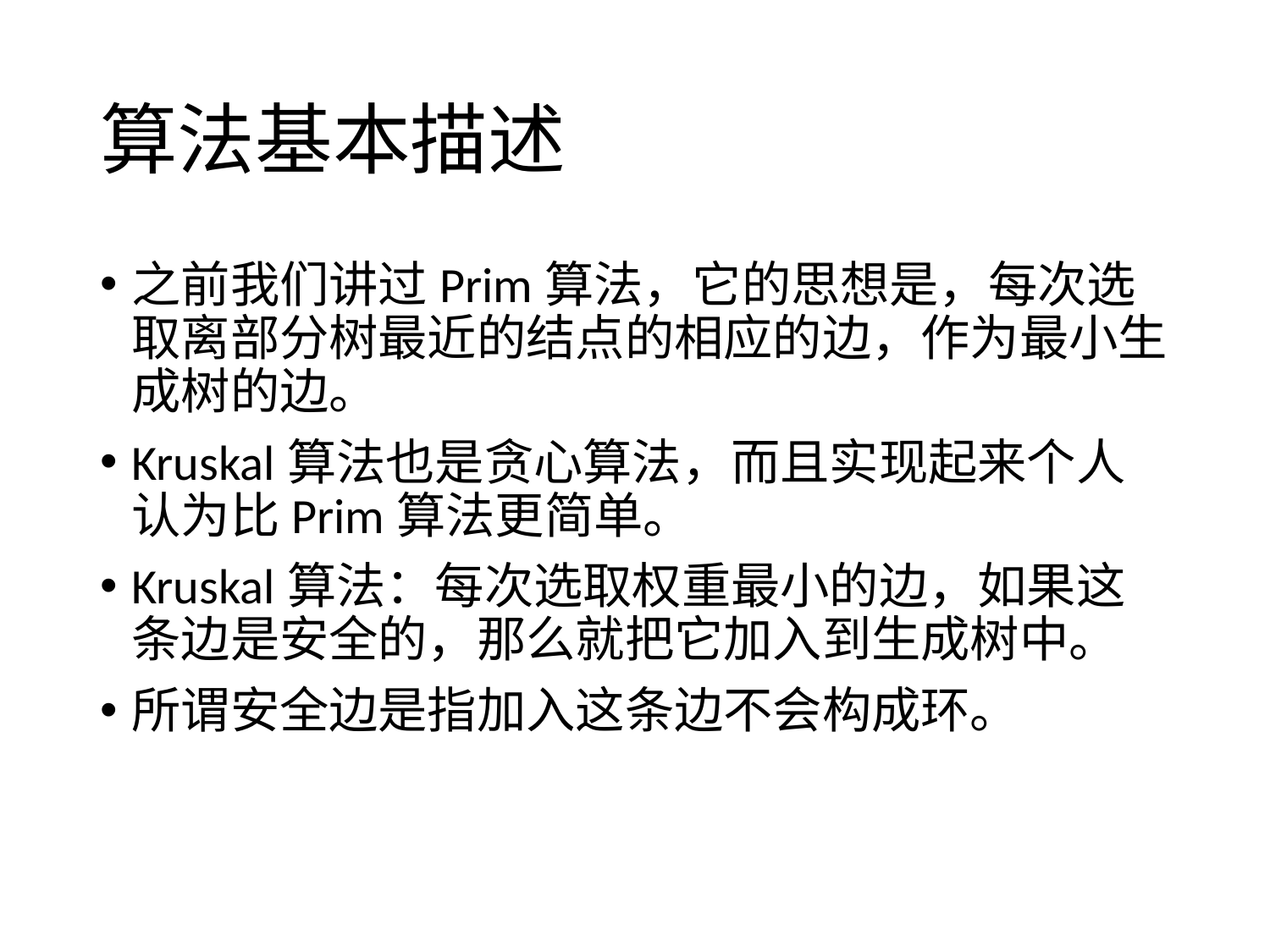

# 算法基本描述
之前我们讲过Prim算法，它的思想是，每次选取离部分树最近的结点的相应的边，作为最小生成树的边。
Kruskal算法也是贪心算法，而且实现起来个人认为比Prim算法更简单。
Kruskal算法：每次选取权重最小的边，如果这条边是安全的，那么就把它加入到生成树中。
所谓安全边是指加入这条边不会构成环。